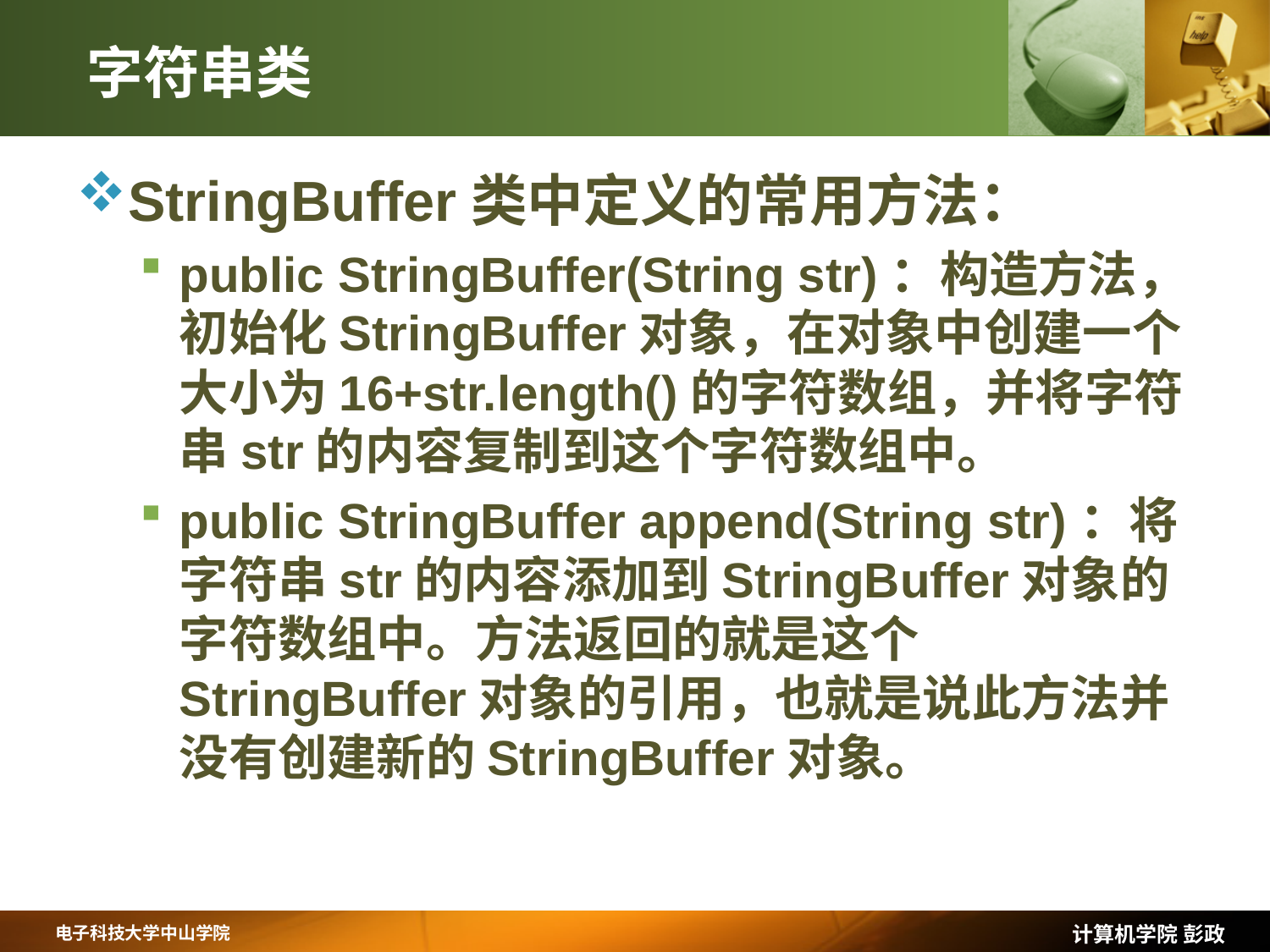

# 字符串类
StringBuffer类中定义的常用方法：
public StringBuffer(String str)：构造方法，初始化StringBuffer对象，在对象中创建一个大小为16+str.length()的字符数组，并将字符串str的内容复制到这个字符数组中。
public StringBuffer append(String str)：将字符串str的内容添加到StringBuffer对象的字符数组中。方法返回的就是这个StringBuffer对象的引用，也就是说此方法并没有创建新的StringBuffer对象。
计算机学院 彭政
电子科技大学中山学院